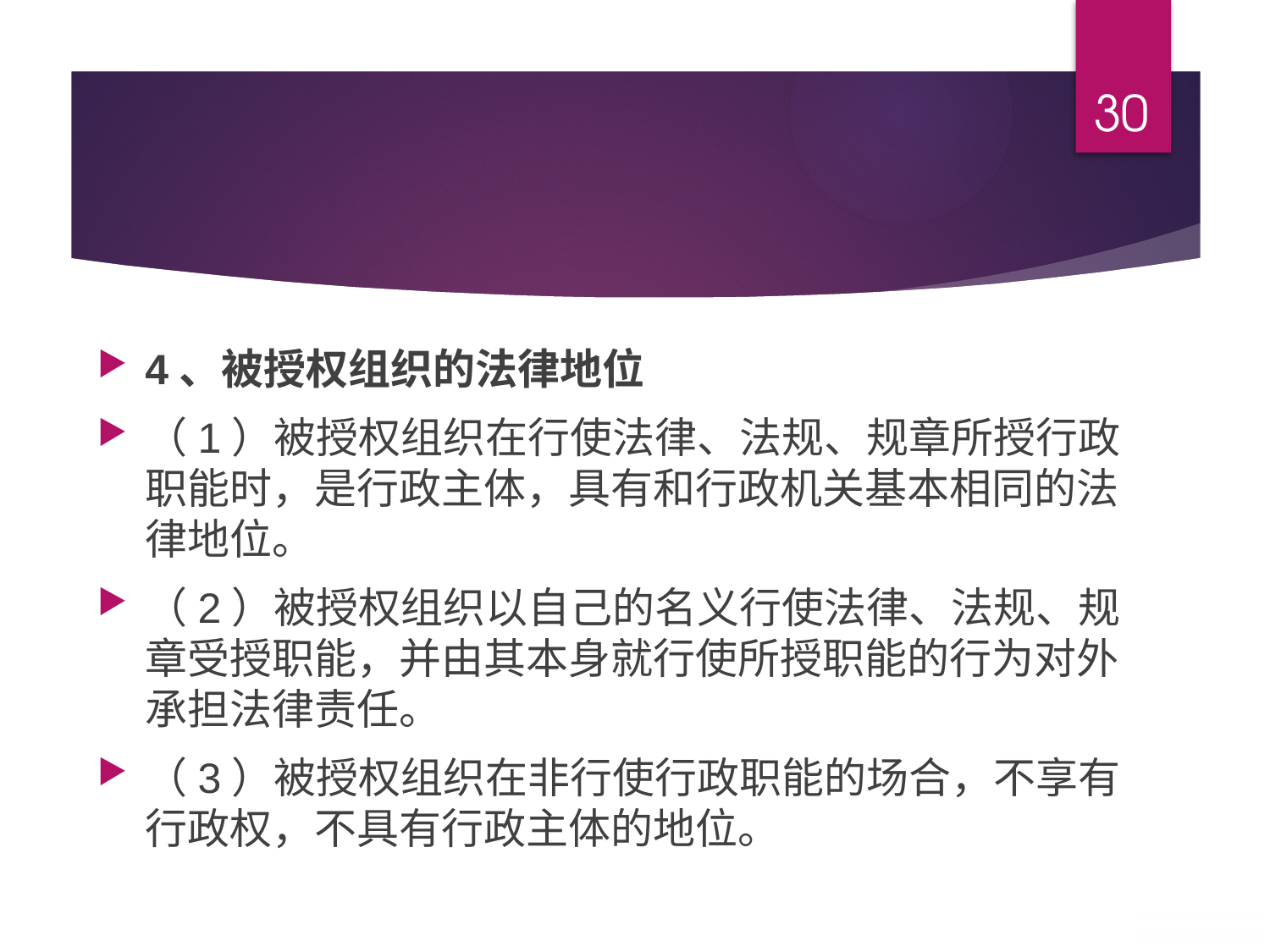

30
#
4、被授权组织的法律地位
（1）被授权组织在行使法律、法规、规章所授行政职能时，是行政主体，具有和行政机关基本相同的法律地位。
（2）被授权组织以自己的名义行使法律、法规、规章受授职能，并由其本身就行使所授职能的行为对外承担法律责任。
（3）被授权组织在非行使行政职能的场合，不享有行政权，不具有行政主体的地位。